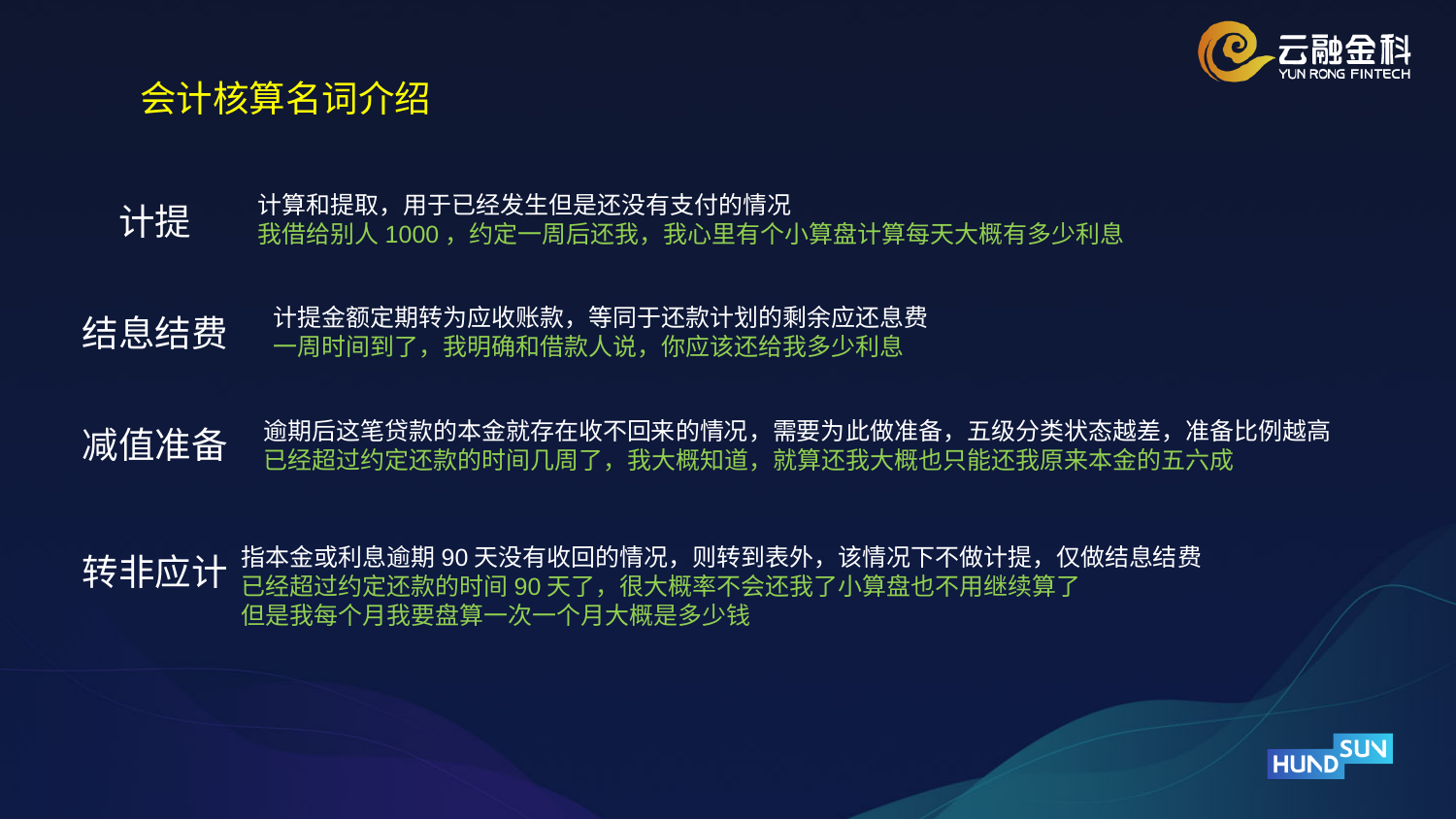

会计核算名词介绍
计算和提取，用于已经发生但是还没有支付的情况
我借给别人1000，约定一周后还我，我心里有个小算盘计算每天大概有多少利息
计提
计提金额定期转为应收账款，等同于还款计划的剩余应还息费
一周时间到了，我明确和借款人说，你应该还给我多少利息
结息结费
逾期后这笔贷款的本金就存在收不回来的情况，需要为此做准备，五级分类状态越差，准备比例越高
已经超过约定还款的时间几周了，我大概知道，就算还我大概也只能还我原来本金的五六成
减值准备
指本金或利息逾期90天没有收回的情况，则转到表外，该情况下不做计提，仅做结息结费
已经超过约定还款的时间90天了，很大概率不会还我了小算盘也不用继续算了
但是我每个月我要盘算一次一个月大概是多少钱
转非应计